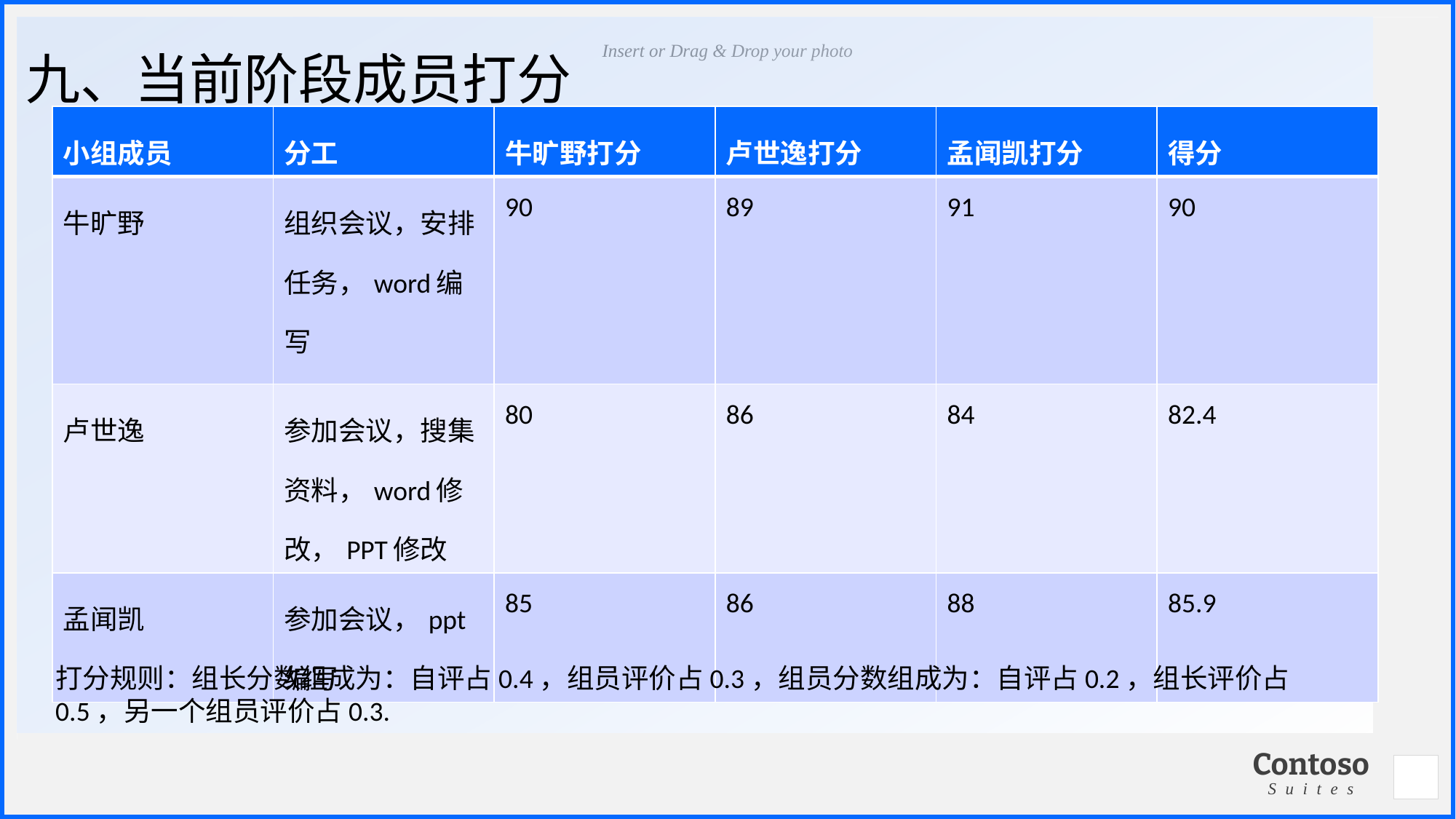

# 九、当前阶段成员打分

| 小组成员 | 分工 | 牛旷野打分 | 卢世逸打分 | 孟闻凯打分 | 得分 |
| --- | --- | --- | --- | --- | --- |
| 牛旷野 | 组织会议，安排任务，word编写 | 90 | 89 | 91 | 90 |
| 卢世逸 | 参加会议，搜集资料，word修改，PPT修改 | 80 | 86 | 84 | 82.4 |
| 孟闻凯 | 参加会议，ppt编写 | 85 | 86 | 88 | 85.9 |
打分规则：组长分数组成为：自评占0.4，组员评价占0.3，组员分数组成为：自评占0.2，组长评价占0.5，另一个组员评价占0.3.
29